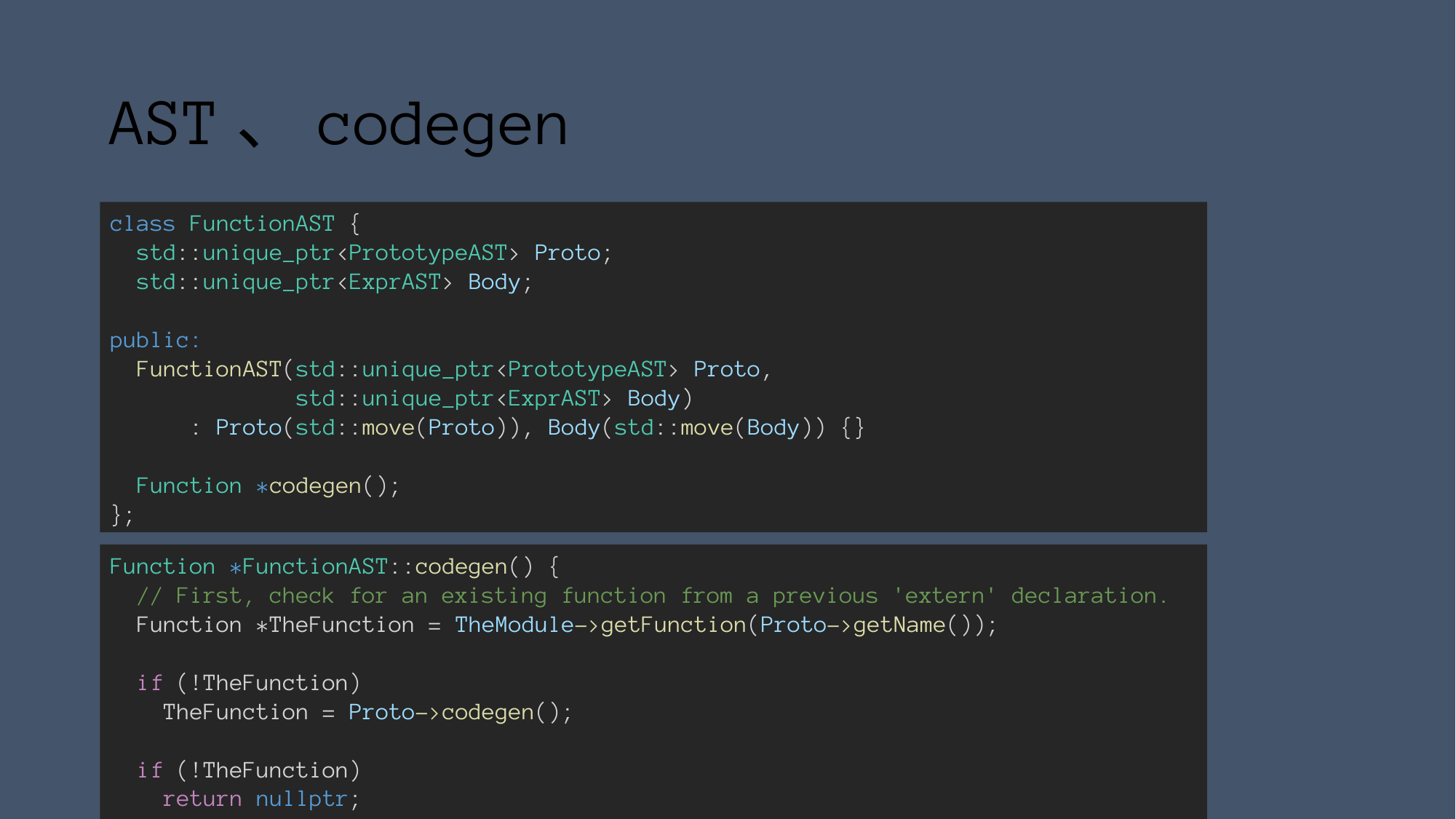

# AST、codegen
class FunctionAST {
  std::unique_ptr<PrototypeAST> Proto;
  std::unique_ptr<ExprAST> Body;
public:
  FunctionAST(std::unique_ptr<PrototypeAST> Proto,
              std::unique_ptr<ExprAST> Body)
      : Proto(std::move(Proto)), Body(std::move(Body)) {}
  Function *codegen();
};
Function *FunctionAST::codegen() {
  // First, check for an existing function from a previous 'extern' declaration.
  Function *TheFunction = TheModule->getFunction(Proto->getName());
  if (!TheFunction)
    TheFunction = Proto->codegen();
  if (!TheFunction)
    return nullptr;
  // Create a new basic block to start insertion into.
  BasicBlock *BB = BasicBlock::Create(TheContext, "entry", TheFunction);
  Builder.SetInsertPoint(BB); // 新指令插入到尾部
  // Record the function arguments in the NamedValues map.
  NamedValues.clear();
  for (auto &Arg : TheFunction->args())
    NamedValues[std::string(Arg.getName())] = &Arg;
  // 参数列表插入
  if (Value *RetVal = Body->codegen()) {
    // 进行函数的生成
    // Finish off the function.
    Builder.CreateRet(RetVal);
    // Validate the generated code, checking for consistency.
    verifyFunction(*TheFunction);
    return TheFunction;
  }
  // Error reading body, remove function.
  TheFunction->eraseFromParent();
  return nullptr;
}